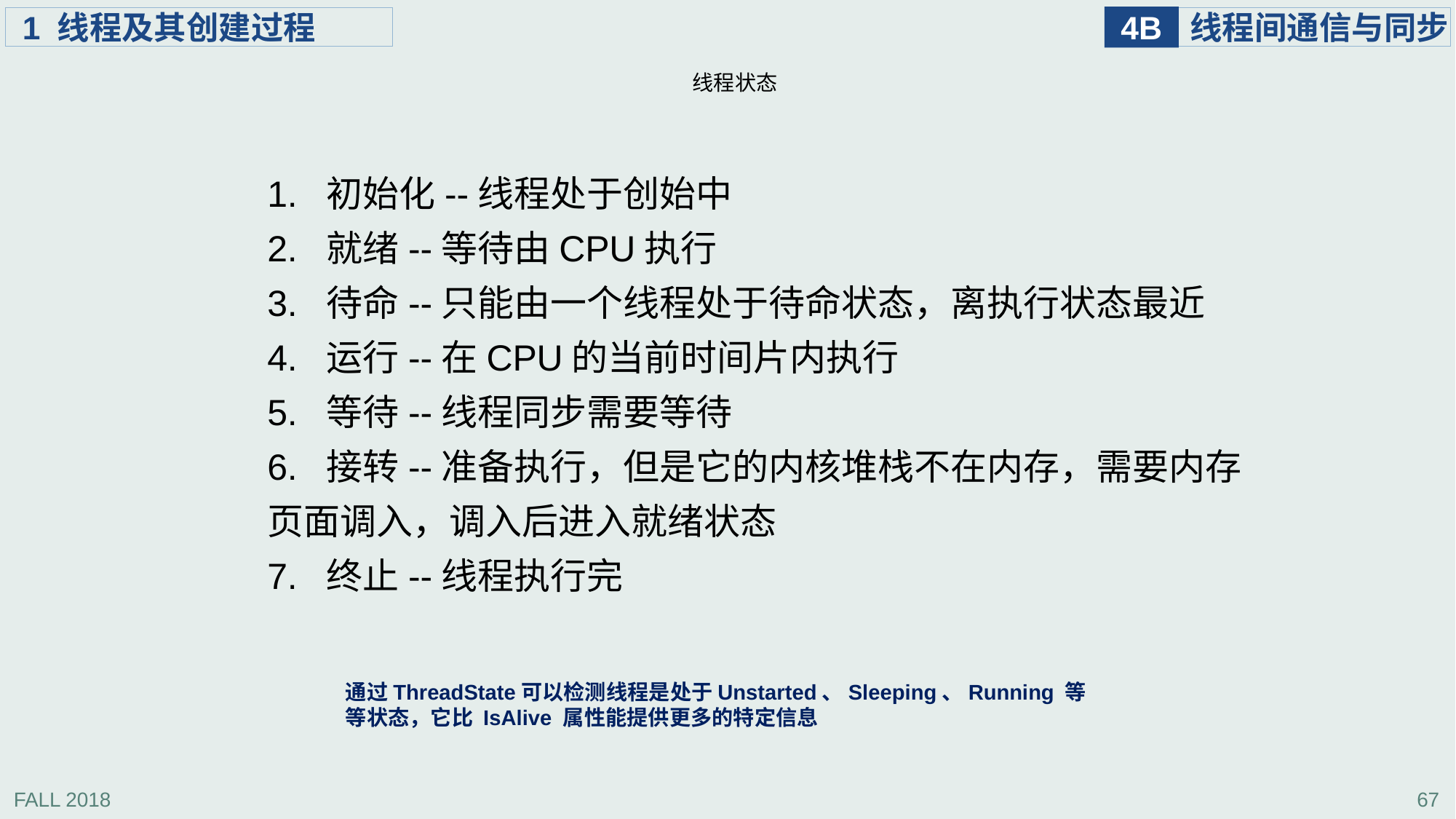

线程状态
1.  初始化--线程处于创始中
2.  就绪--等待由CPU执行
3.  待命--只能由一个线程处于待命状态，离执行状态最近
4.  运行--在CPU的当前时间片内执行
5.  等待--线程同步需要等待
6.  接转--准备执行，但是它的内核堆栈不在内存，需要内存页面调入，调入后进入就绪状态
7.  终止--线程执行完
通过ThreadState可以检测线程是处于Unstarted、Sleeping、Running 等等状态，它比 IsAlive 属性能提供更多的特定信息